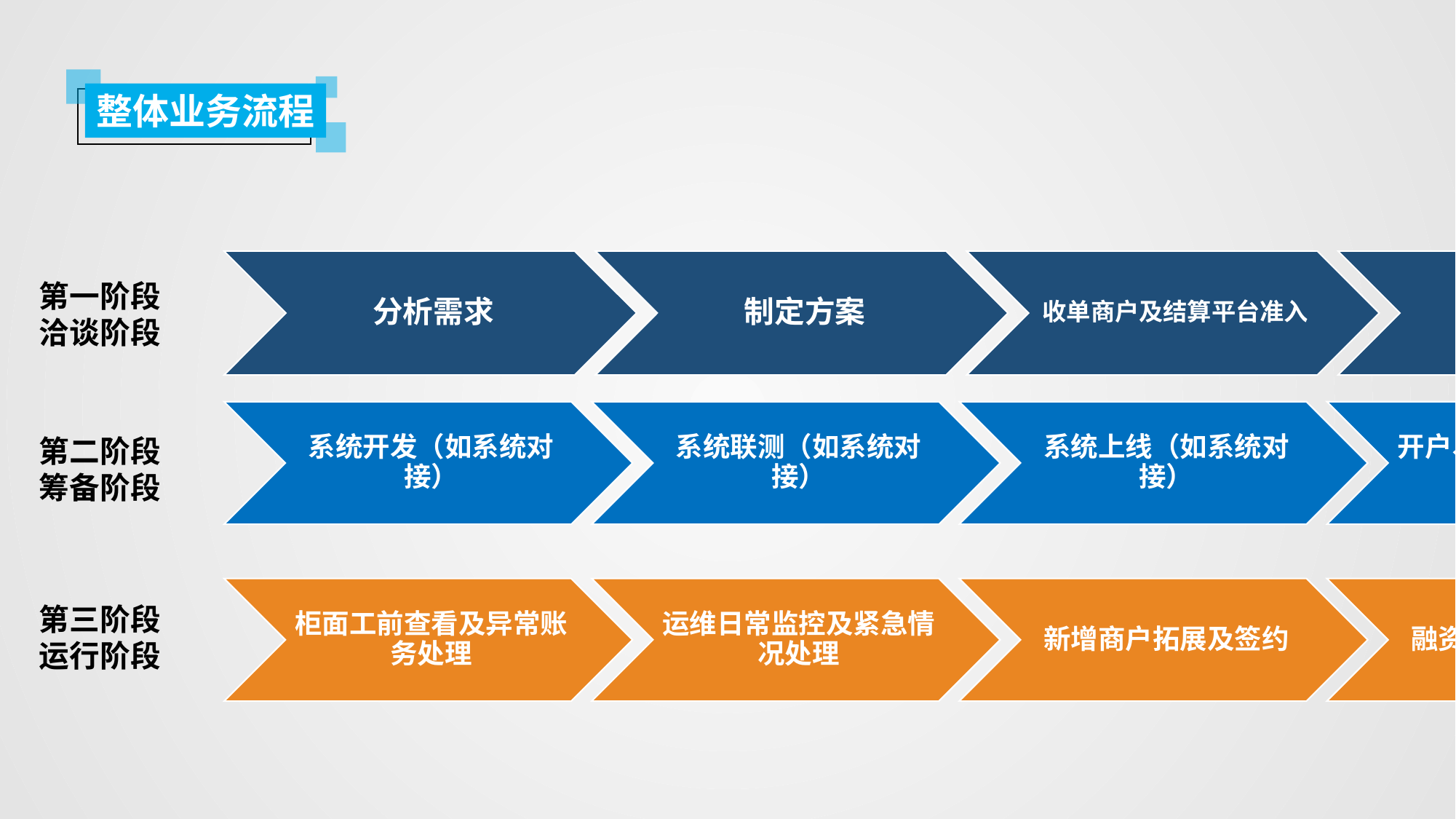

整体业务流程

分析需求
制定方案
收单商户及结算平台准入
签订协议
系统开发（如系统对接）
系统联测（如系统对接）
系统上线（如系统对接）
开户、参数维护、签约平台
第一阶段
洽谈阶段
柜面工前查看及异常账务处理
运维日常监控及紧急情况处理
新增商户拓展及签约
融资等综合服务提供
第二阶段
筹备阶段
第三阶段
运行阶段